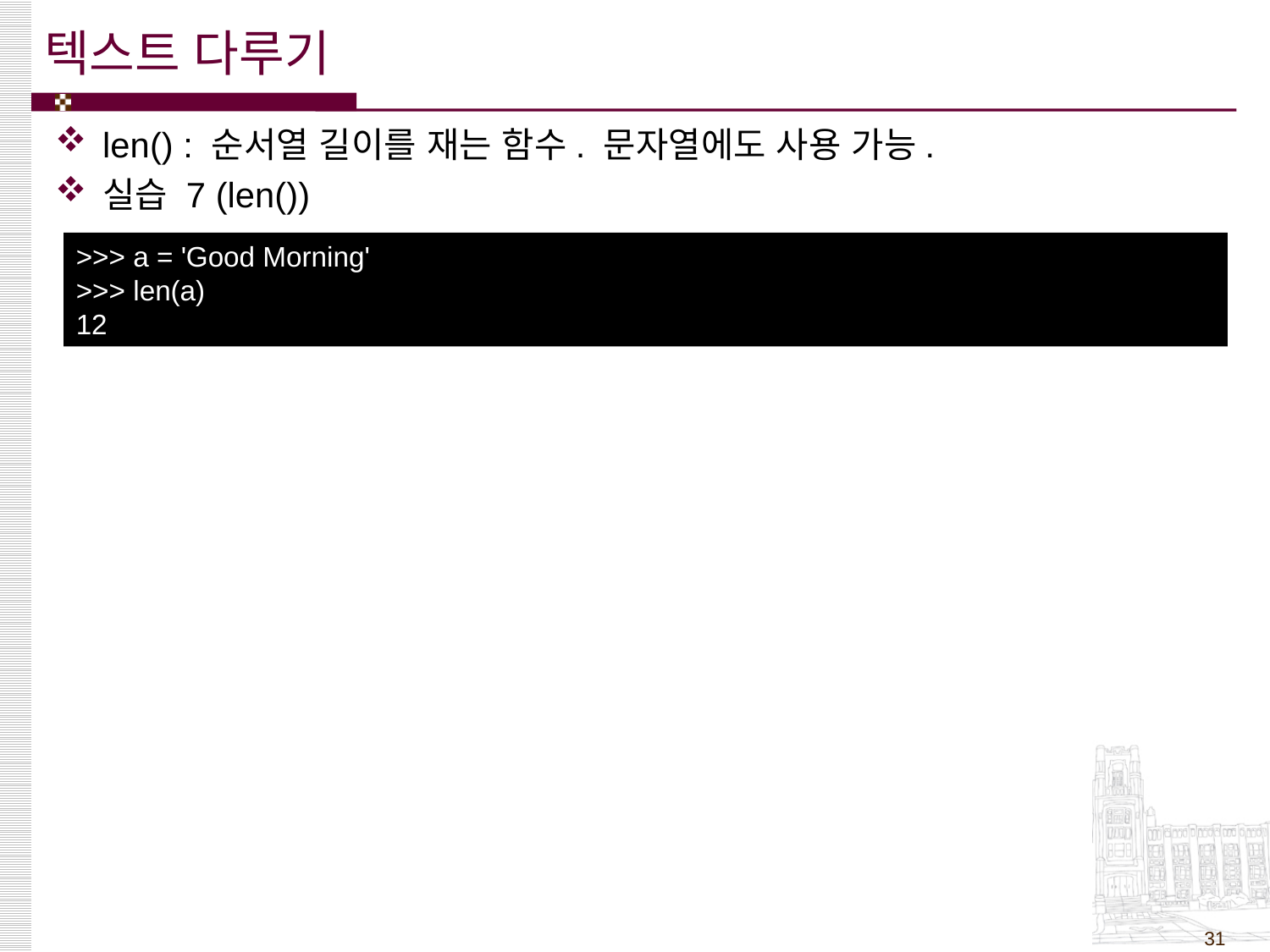

# 텍스트 다루기
len() : 순서열 길이를 재는 함수. 문자열에도 사용 가능.
실습 7 (len())
>>> a = 'Good Morning'
>>> len(a)
12